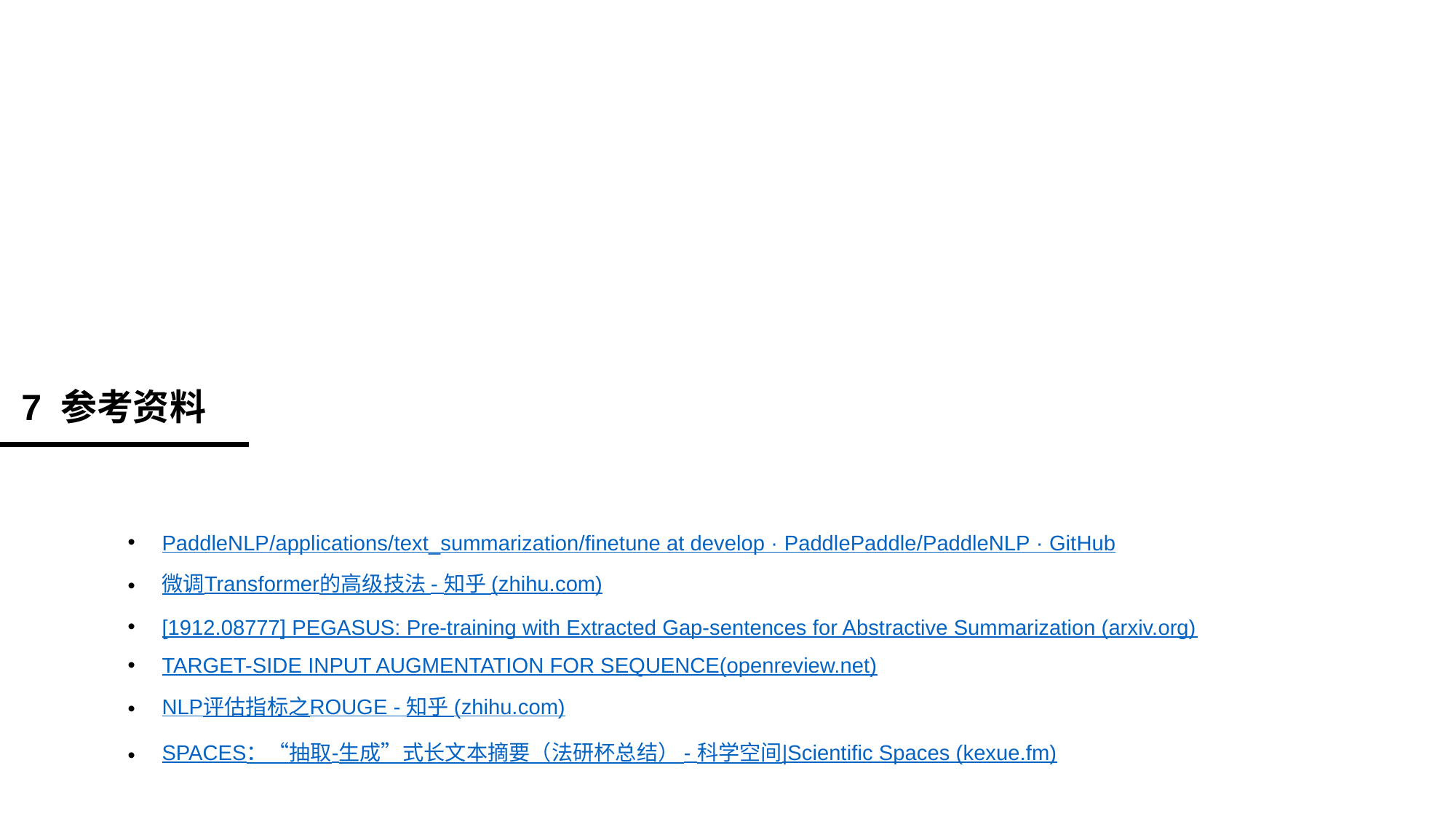

7 参考资料
PaddleNLP/applications/text_summarization/finetune at develop · PaddlePaddle/PaddleNLP · GitHub
微调Transformer的高级技法 - 知乎 (zhihu.com)
[1912.08777] PEGASUS: Pre-training with Extracted Gap-sentences for Abstractive Summarization (arxiv.org)
TARGET-SIDE INPUT AUGMENTATION FOR SEQUENCE(openreview.net)
NLP评估指标之ROUGE - 知乎 (zhihu.com)
SPACES：“抽取-生成”式长文本摘要（法研杯总结） - 科学空间|Scientific Spaces (kexue.fm)